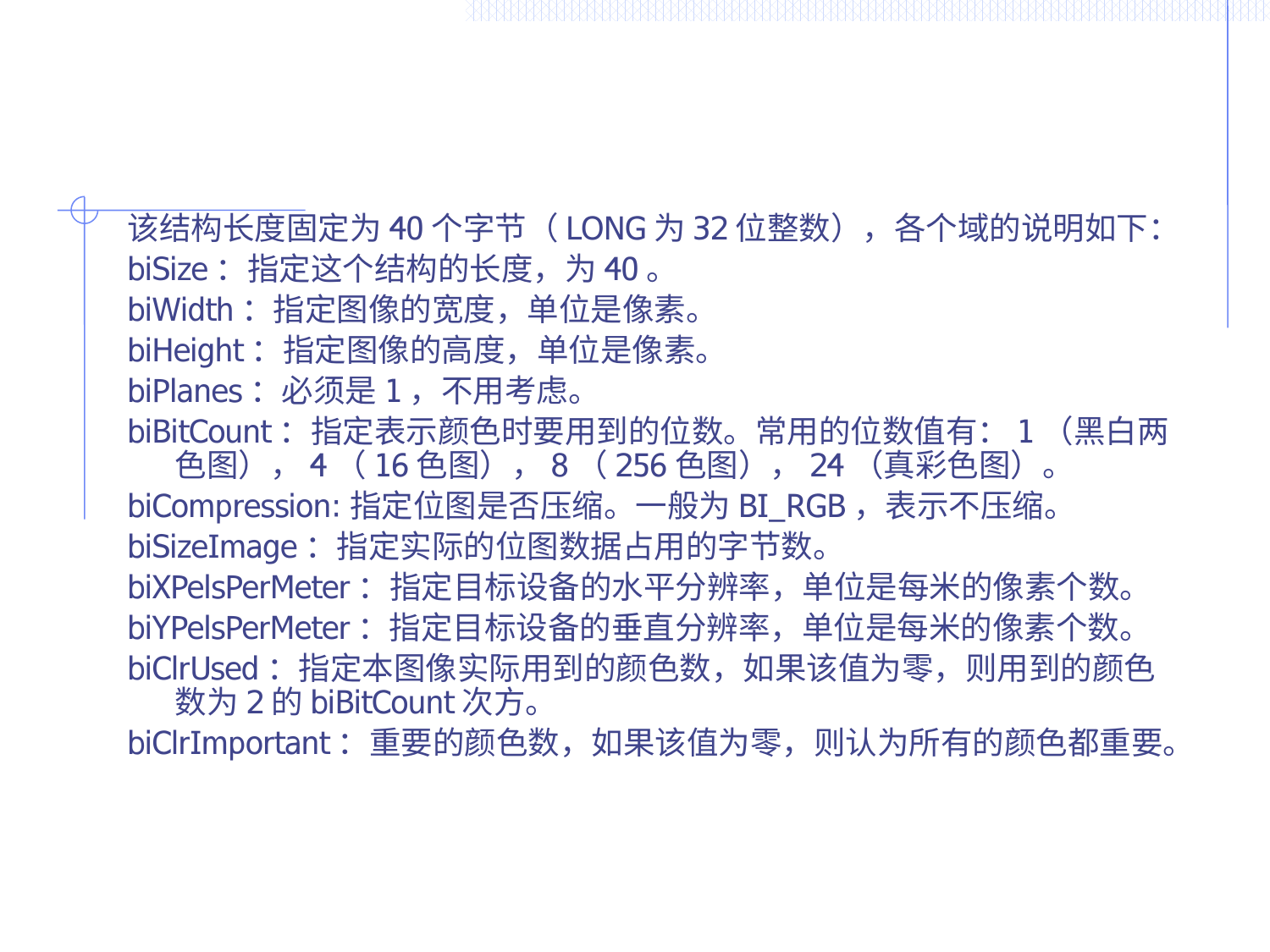

该结构长度固定为40个字节（LONG为32位整数），各个域的说明如下：
biSize：指定这个结构的长度，为40。
biWidth：指定图像的宽度，单位是像素。
biHeight：指定图像的高度，单位是像素。
biPlanes：必须是1，不用考虑。
biBitCount：指定表示颜色时要用到的位数。常用的位数值有：1（黑白两色图），4（16色图），8（256色图），24（真彩色图）。
biCompression:指定位图是否压缩。一般为BI_RGB，表示不压缩。
biSizeImage：指定实际的位图数据占用的字节数。
biXPelsPerMeter：指定目标设备的水平分辨率，单位是每米的像素个数。
biYPelsPerMeter：指定目标设备的垂直分辨率，单位是每米的像素个数。
biClrUsed：指定本图像实际用到的颜色数，如果该值为零，则用到的颜色数为2的biBitCount次方。
biClrImportant：重要的颜色数，如果该值为零，则认为所有的颜色都重要。